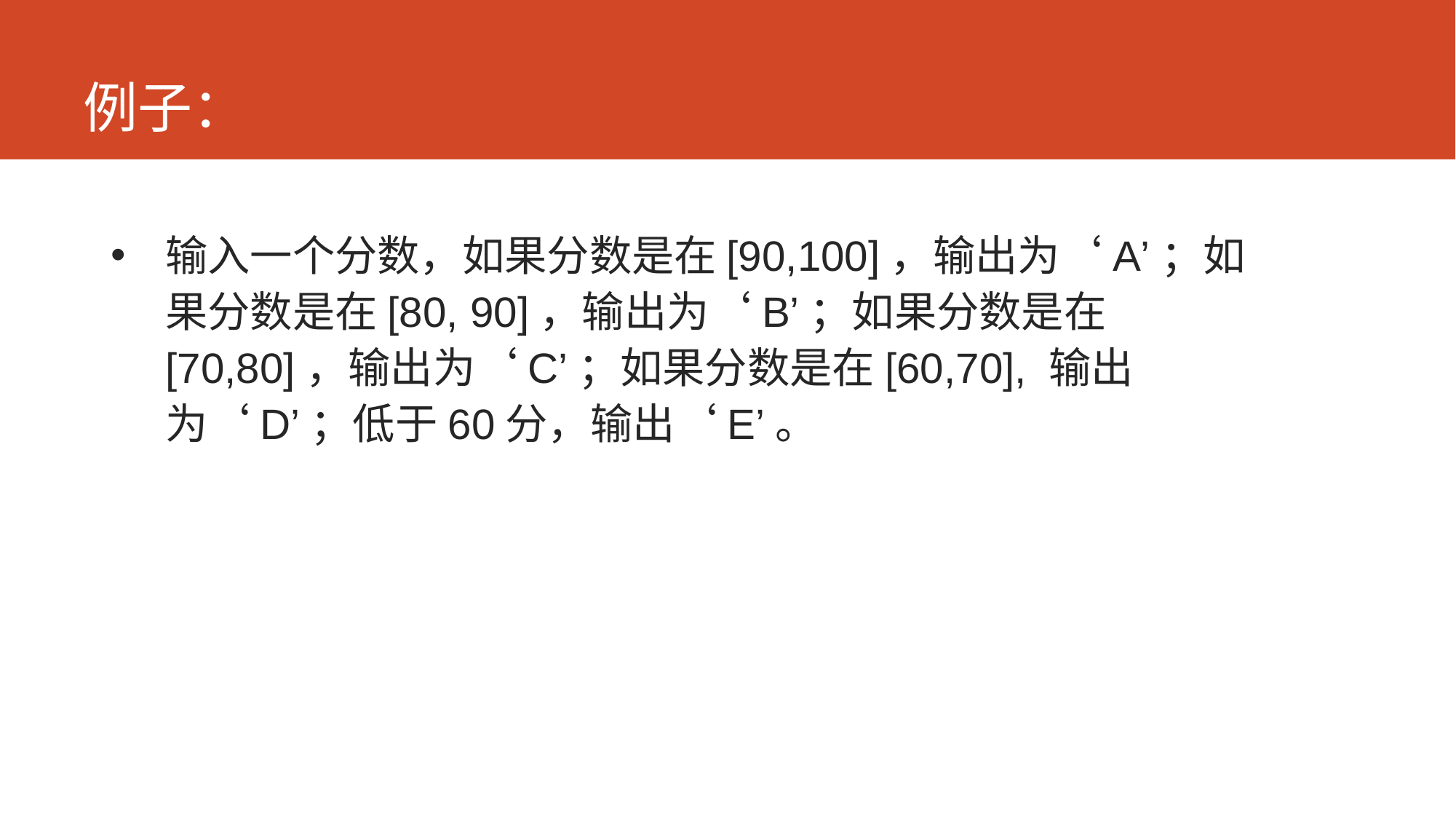

# 例子：
输入一个分数，如果分数是在[90,100]，输出为‘A’；如果分数是在[80, 90]，输出为‘B’；如果分数是在[70,80]，输出为‘C’；如果分数是在[60,70], 输出为‘D’；低于60分，输出‘E’。